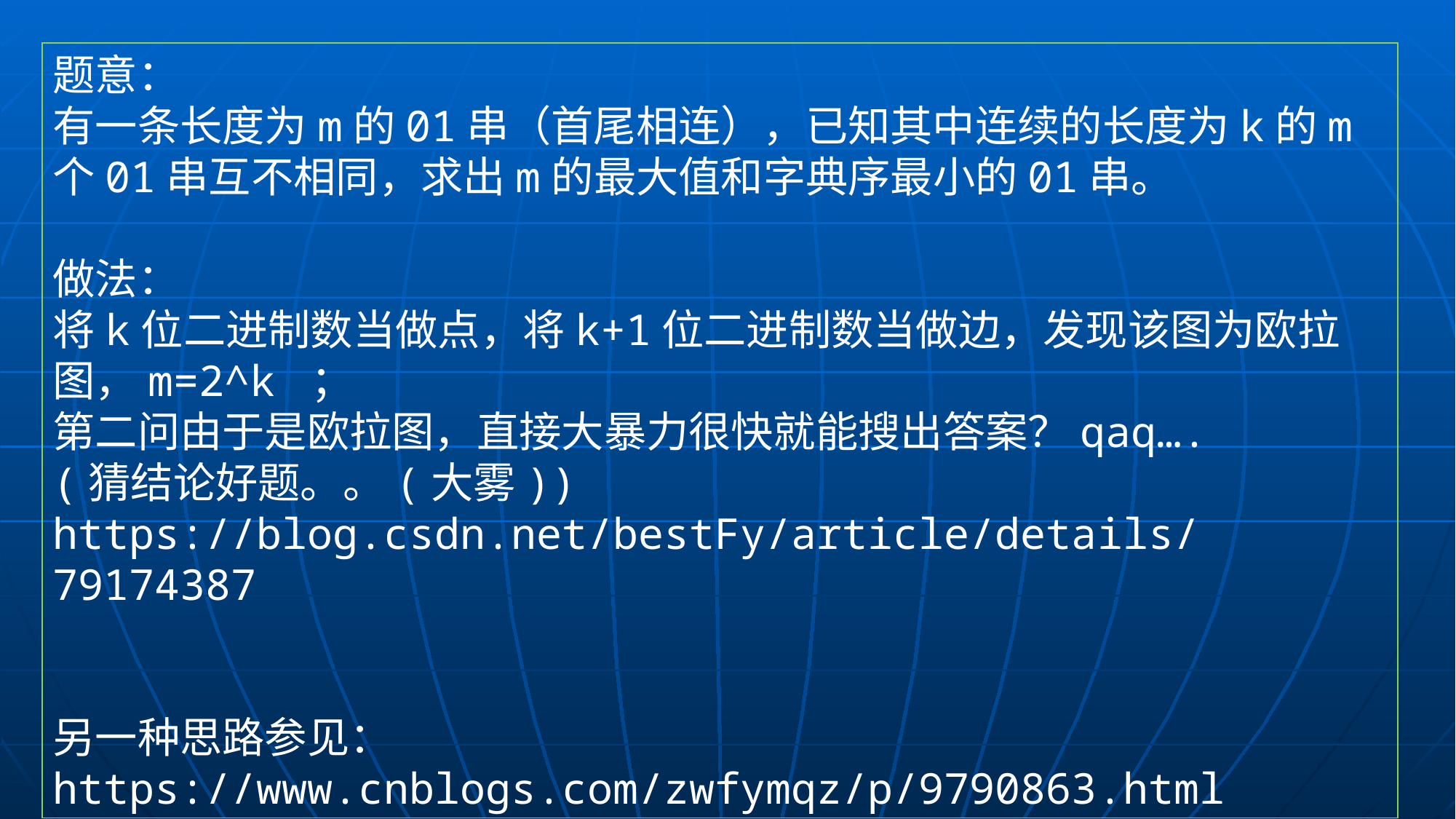

题意：
有一条长度为m的01串（首尾相连），已知其中连续的长度为k的m个01串互不相同，求出m的最大值和字典序最小的01串。

做法：
将k位二进制数当做点，将k+1位二进制数当做边，发现该图为欧拉图，m=2^k ；
第二问由于是欧拉图，直接大暴力很快就能搜出答案？qaq….
(猜结论好题。。(大雾))
https://blog.csdn.net/bestFy/article/details/79174387

另一种思路参见：
https://www.cnblogs.com/zwfymqz/p/9790863.html